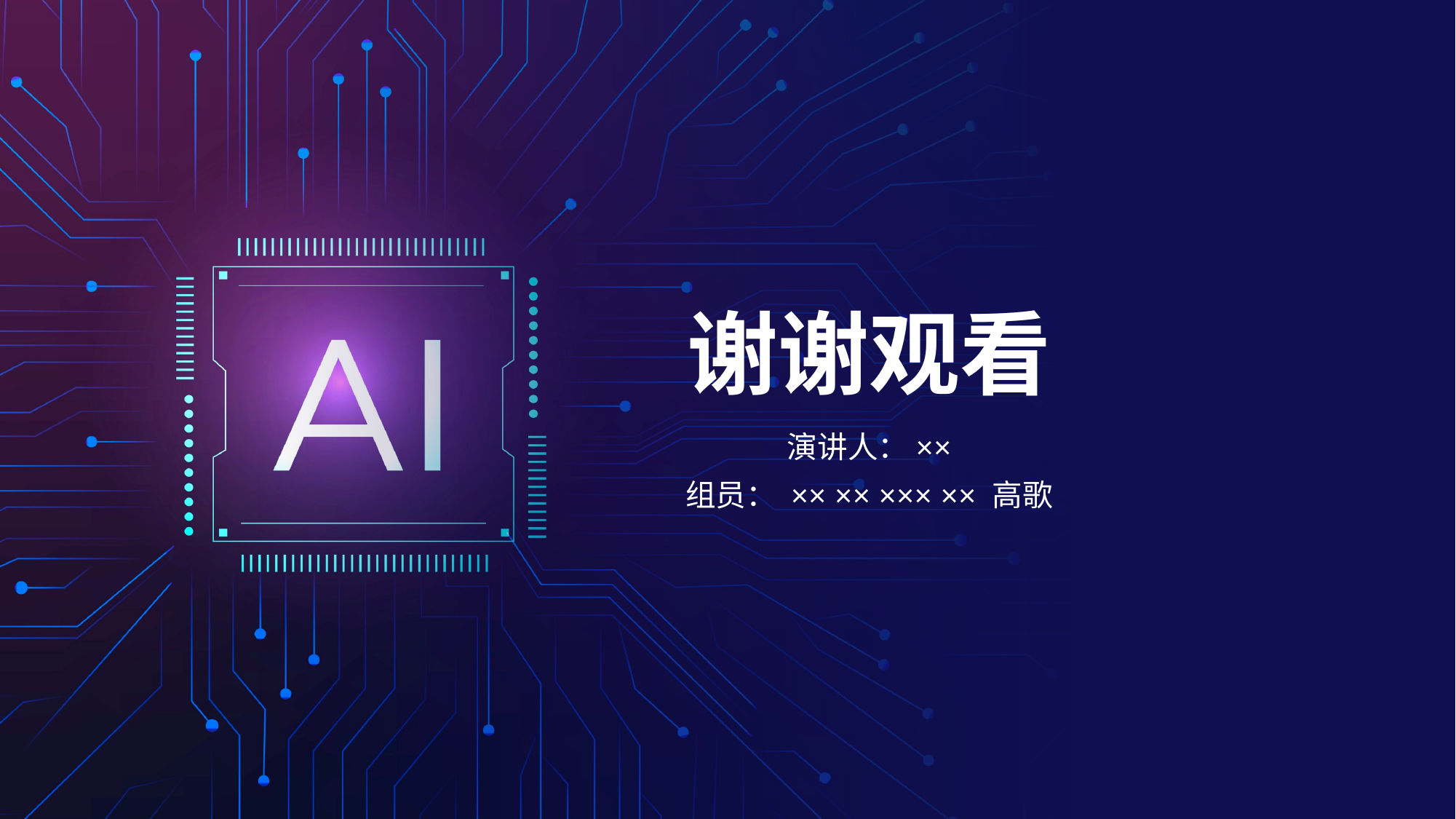

谢谢观看
演讲人：××
组员： ×× ×× ××× ×× 高歌